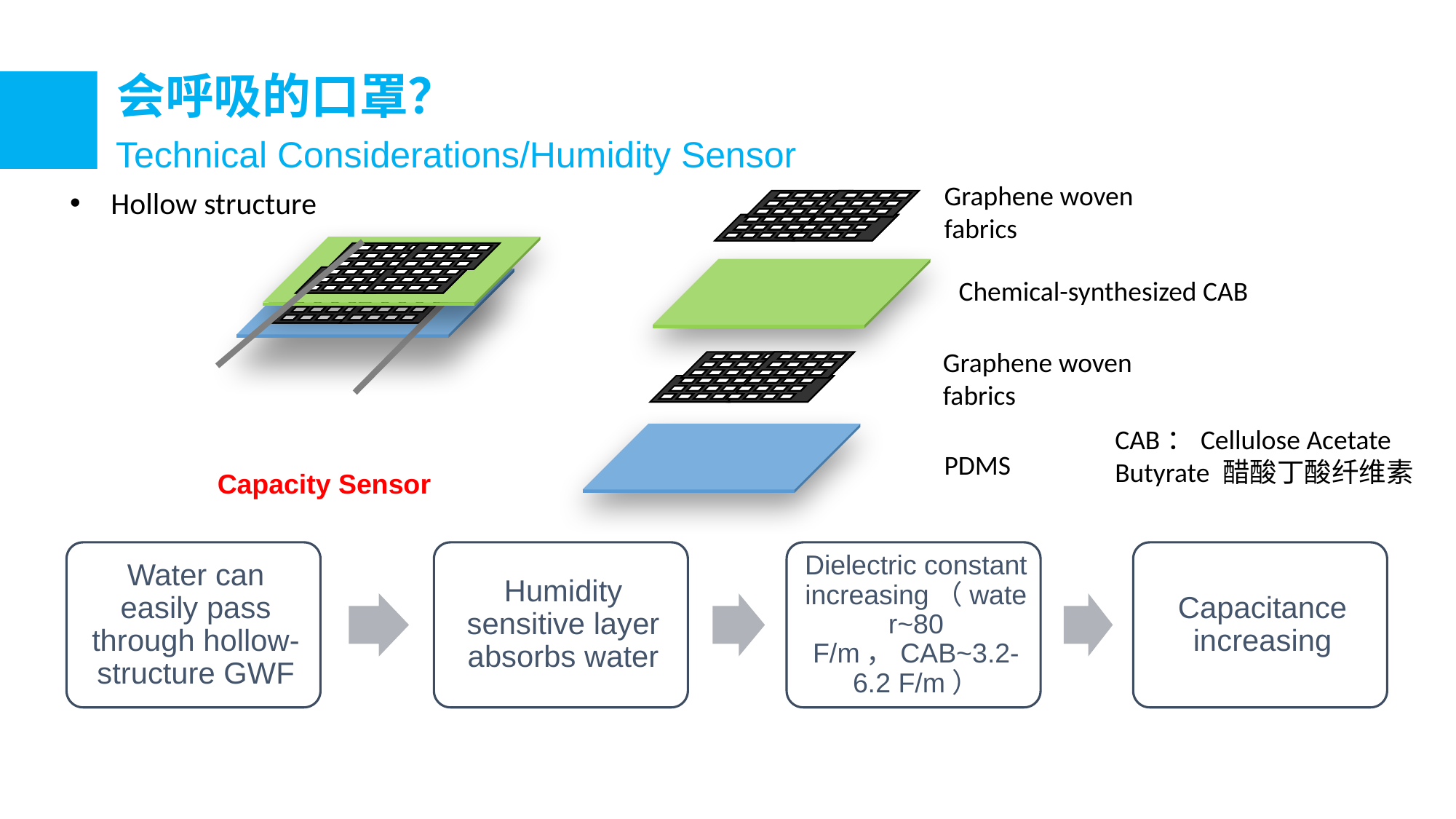

会呼吸的口罩？

Technical Considerations/Humidity Sensor
Graphene woven fabrics
Hollow structure

Chemical-synthesized CAB
Graphene woven fabrics

CAB：Cellulose Acetate Butyrate 醋酸丁酸纤维素

PDMS
Capacity Sensor
Water can easily pass through hollow-structure GWF

Humidity sensitive layer absorbs water

Dielectric constant increasing（water~80 F/m，CAB~3.2-6.2 F/m）

Capacitance increasing